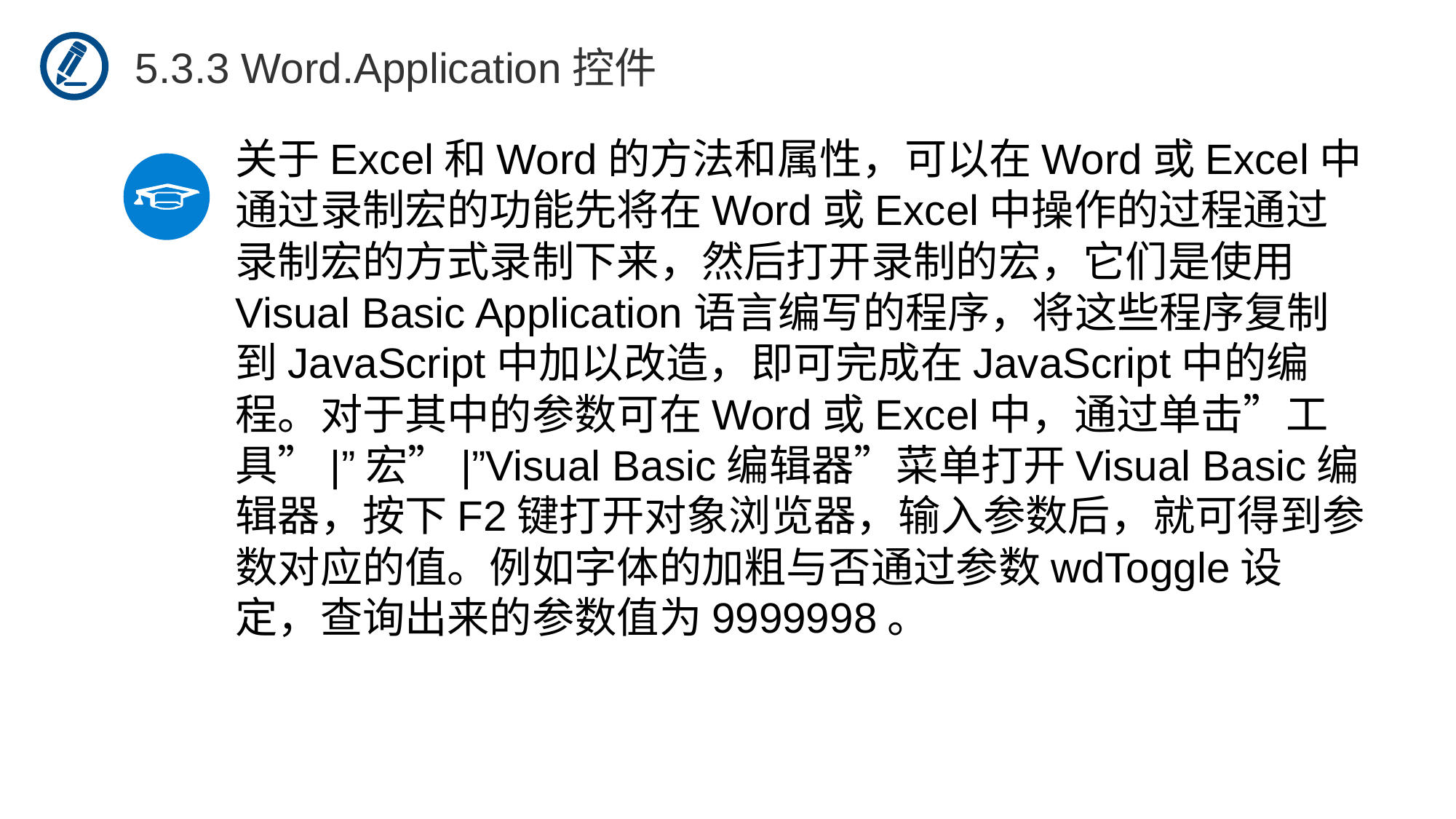

5.3.3 Word.Application控件
关于Excel和Word的方法和属性，可以在Word或Excel中通过录制宏的功能先将在Word或Excel中操作的过程通过录制宏的方式录制下来，然后打开录制的宏，它们是使用Visual Basic Application语言编写的程序，将这些程序复制到JavaScript中加以改造，即可完成在JavaScript中的编程。对于其中的参数可在Word或Excel中，通过单击”工具”|”宏”|”Visual Basic编辑器”菜单打开Visual Basic编辑器，按下F2键打开对象浏览器，输入参数后，就可得到参数对应的值。例如字体的加粗与否通过参数wdToggle设定，查询出来的参数值为9999998。